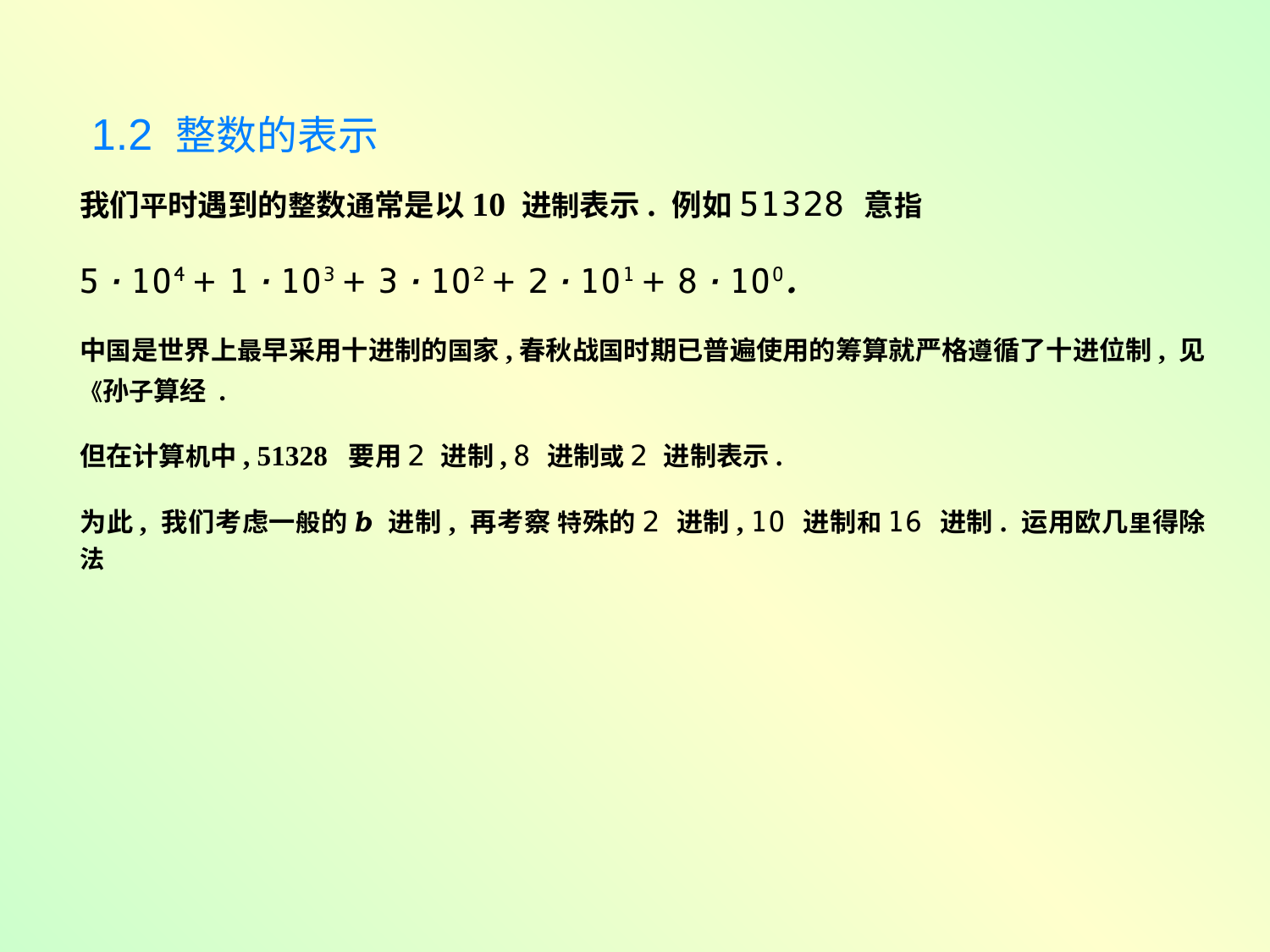

# 1.2 整数的表示
我们平时遇到的整数通常是以10 进制表示. 例如51328 意指

5 · 104 + 1 · 103 + 3 · 102 + 2 · 101 + 8 · 100.
中国是世界上最早采用十进制的国家,春秋战国时期已普遍使用的筹算就严格遵循了十进位制, 见《孙子算经 .
但在计算机中, 51328  要用2 进制, 8 进制或2 进制表示.
为此, 我们考虑一般的b 进制, 再考察 特殊的2 进制, 10 进制和16 进制. 运用欧几里得除法